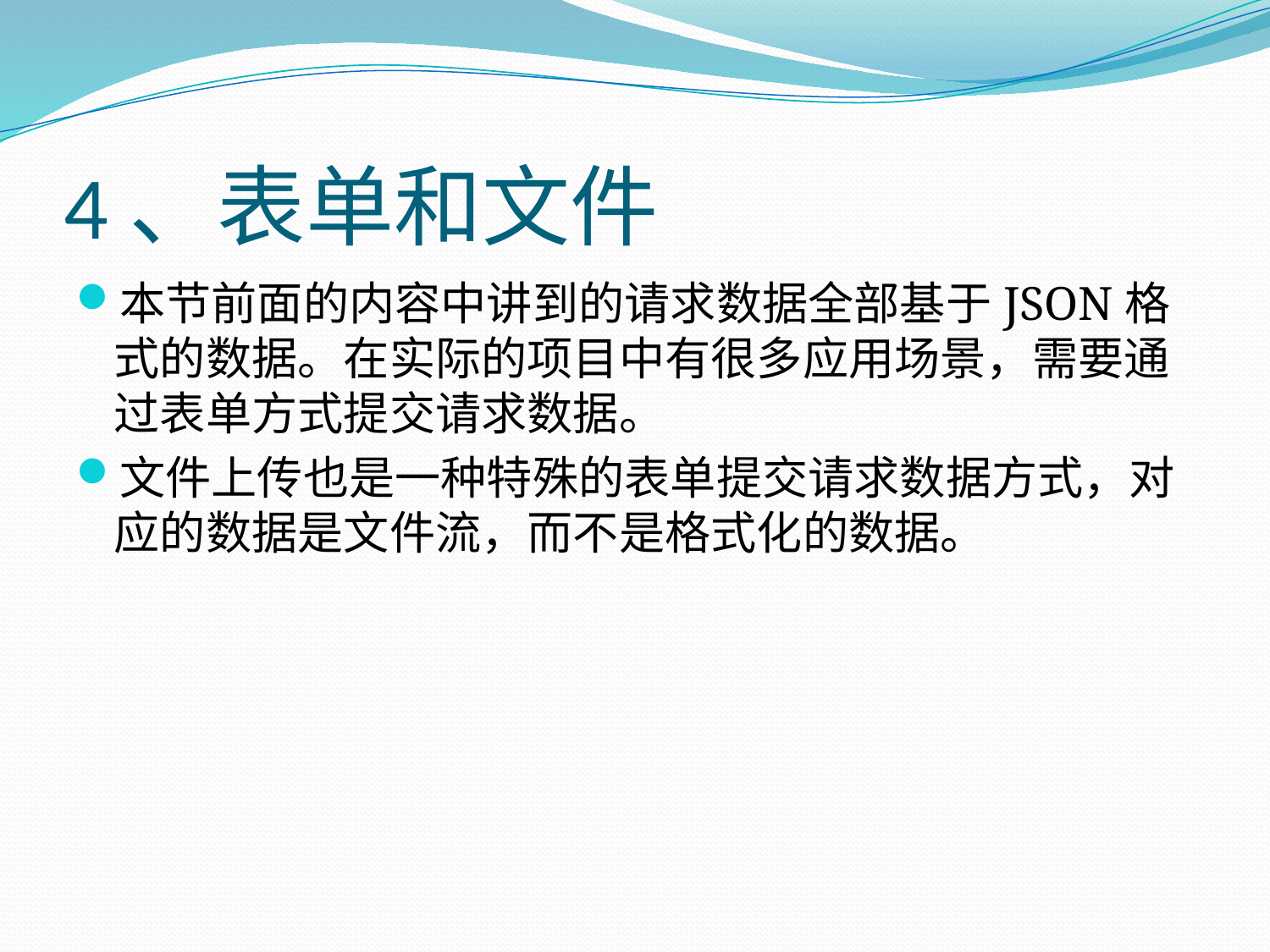

# 4、表单和文件
本节前面的内容中讲到的请求数据全部基于JSON格式的数据。在实际的项目中有很多应用场景，需要通过表单方式提交请求数据。
文件上传也是一种特殊的表单提交请求数据方式，对应的数据是文件流，而不是格式化的数据。